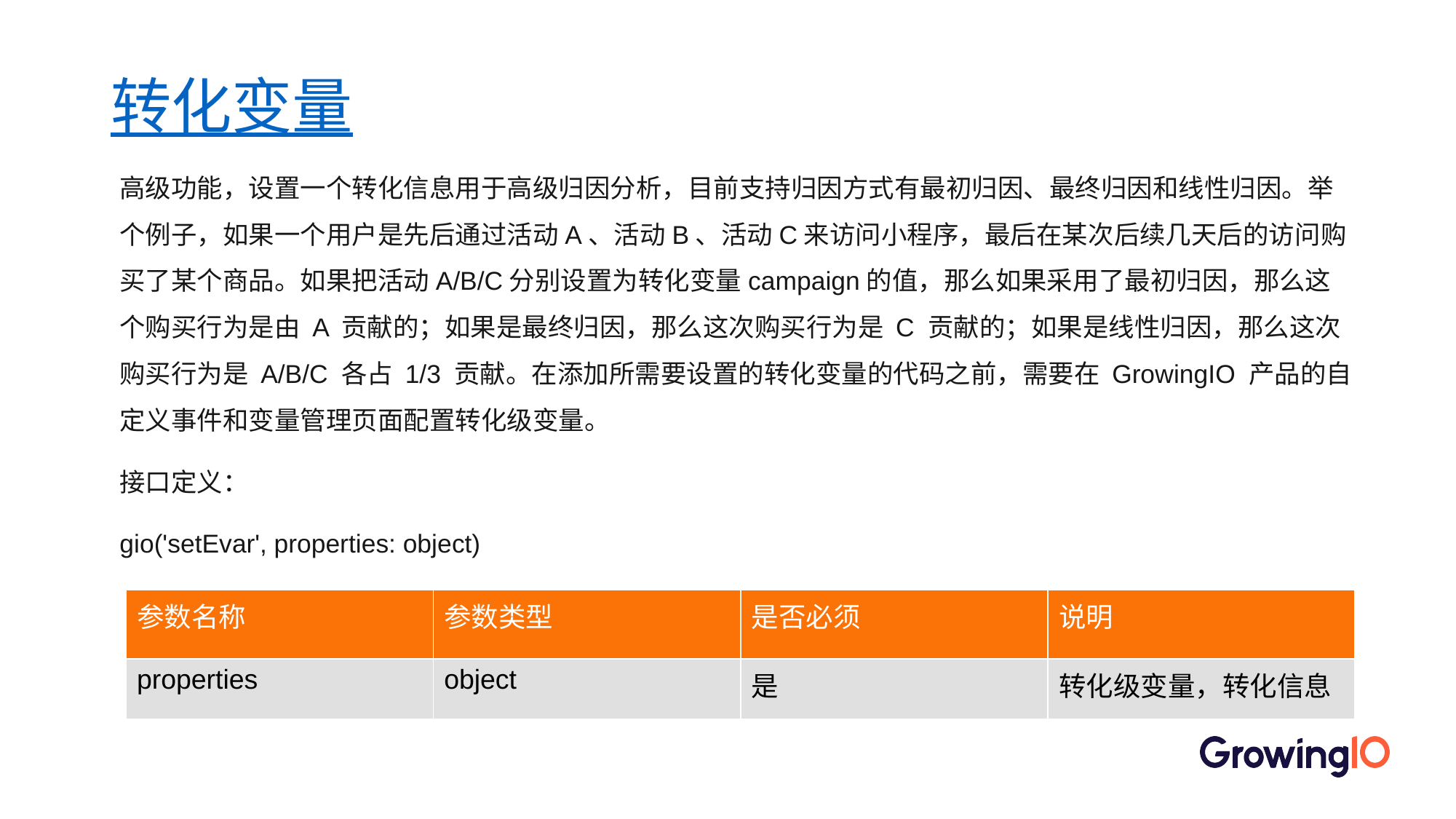

# 转化变量
高级功能，设置一个转化信息用于高级归因分析，目前支持归因方式有最初归因、最终归因和线性归因。举个例子，如果一个用户是先后通过活动A、活动B、活动C来访问小程序，最后在某次后续几天后的访问购买了某个商品。如果把活动A/B/C分别设置为转化变量campaign的值，那么如果采用了最初归因，那么这个购买行为是由 A 贡献的；如果是最终归因，那么这次购买行为是 C 贡献的；如果是线性归因，那么这次购买行为是 A/B/C 各占 1/3 贡献。在添加所需要设置的转化变量的代码之前，需要在 GrowingIO 产品的自定义事件和变量管理页面配置转化级变量。
接口定义：
gio('setEvar', properties: object)
| 参数名称 | 参数类型 | 是否必须 | 说明 |
| --- | --- | --- | --- |
| properties | object | 是 | 转化级变量，转化信息 |